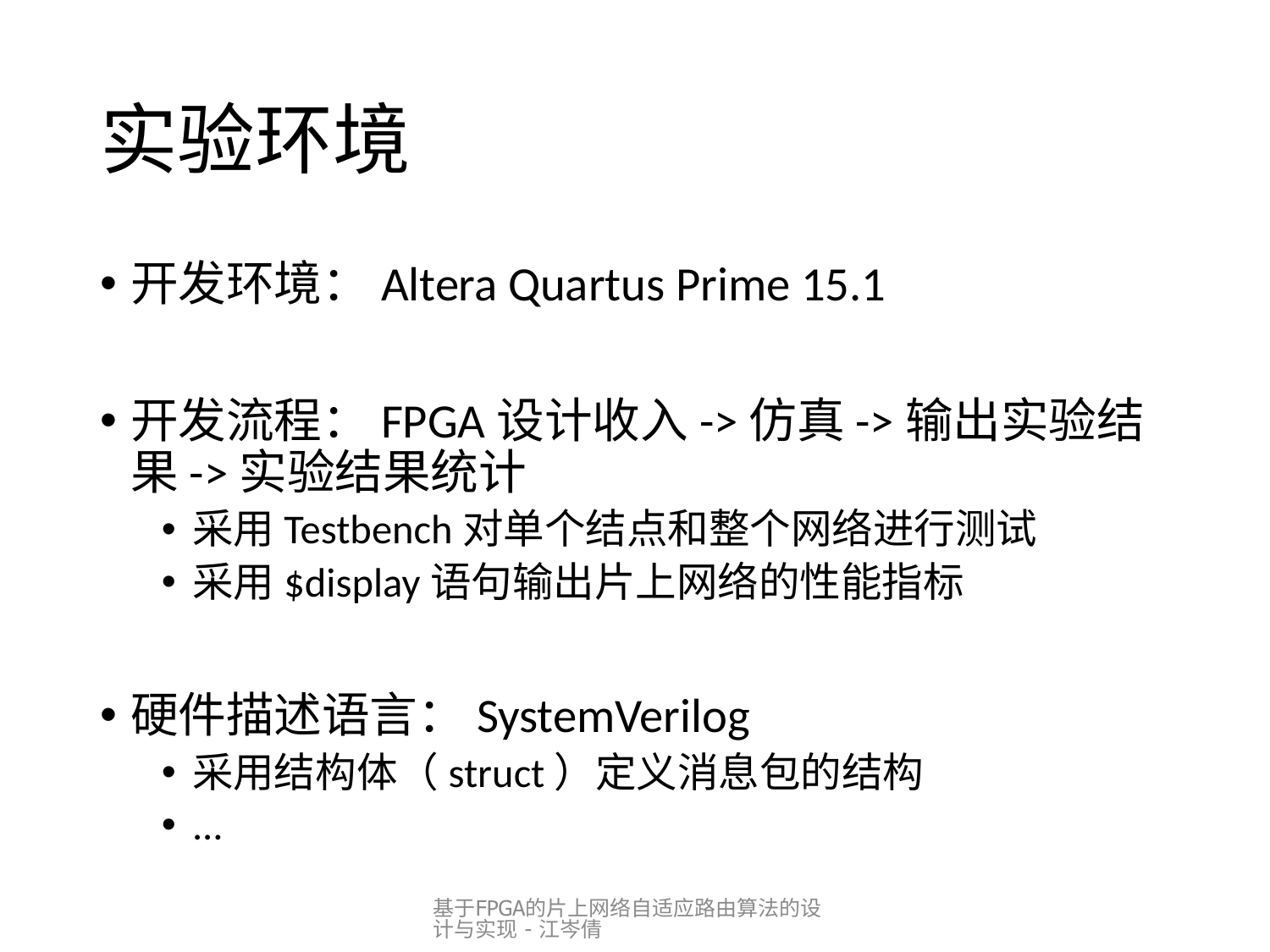

# 实验环境
开发环境：Altera Quartus Prime 15.1

开发流程：FPGA设计收入->仿真->输出实验结果->实验结果统计
采用Testbench对单个结点和整个网络进行测试
采用$display语句输出片上网络的性能指标

硬件描述语言：SystemVerilog
采用结构体（struct）定义消息包的结构
...
基于FPGA的片上网络自适应路由算法的设计与实现 - 江岑倩
7